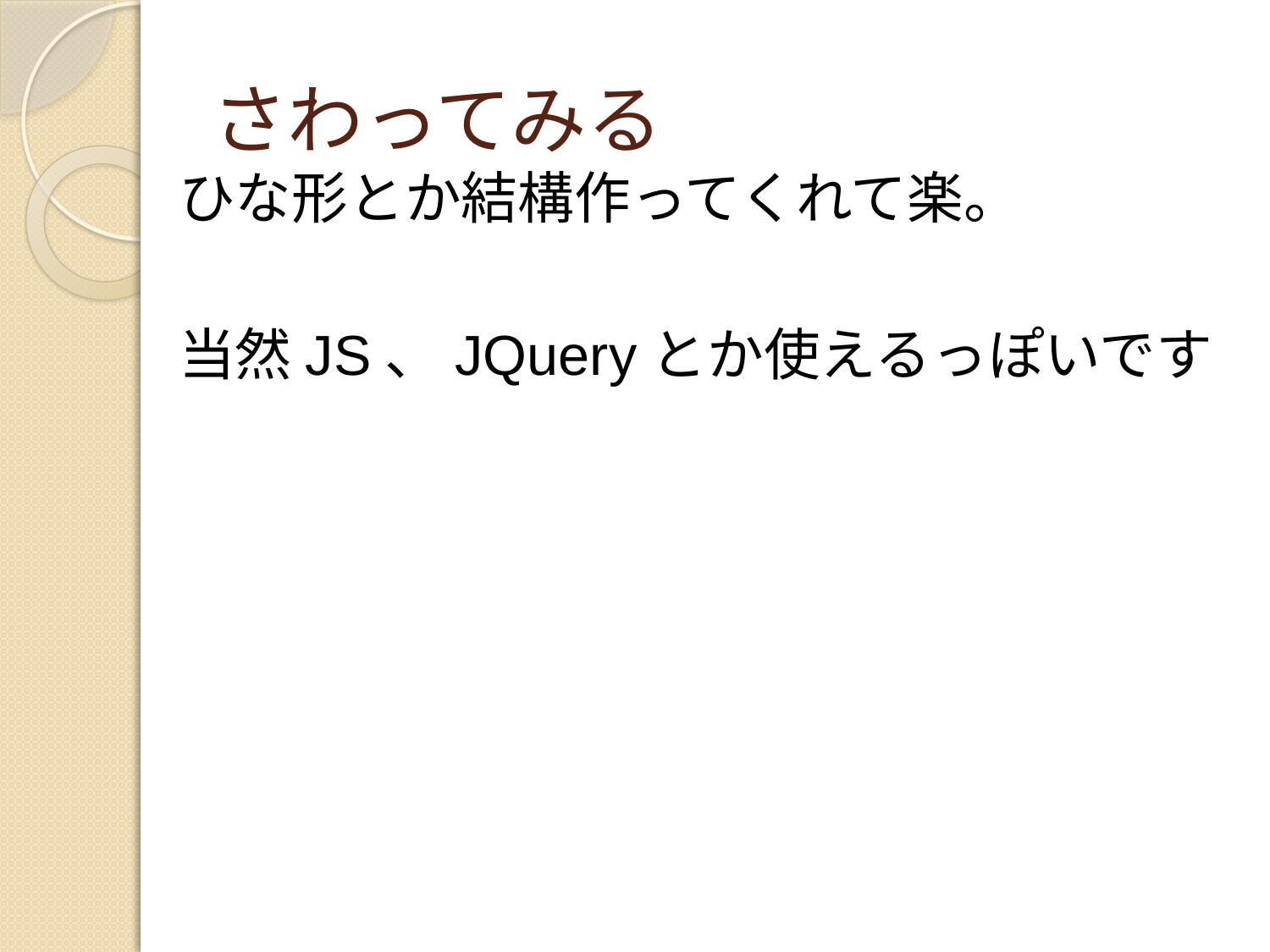

# さわってみる
ひな形とか結構作ってくれて楽。

当然JS、JQueryとか使えるっぽいです